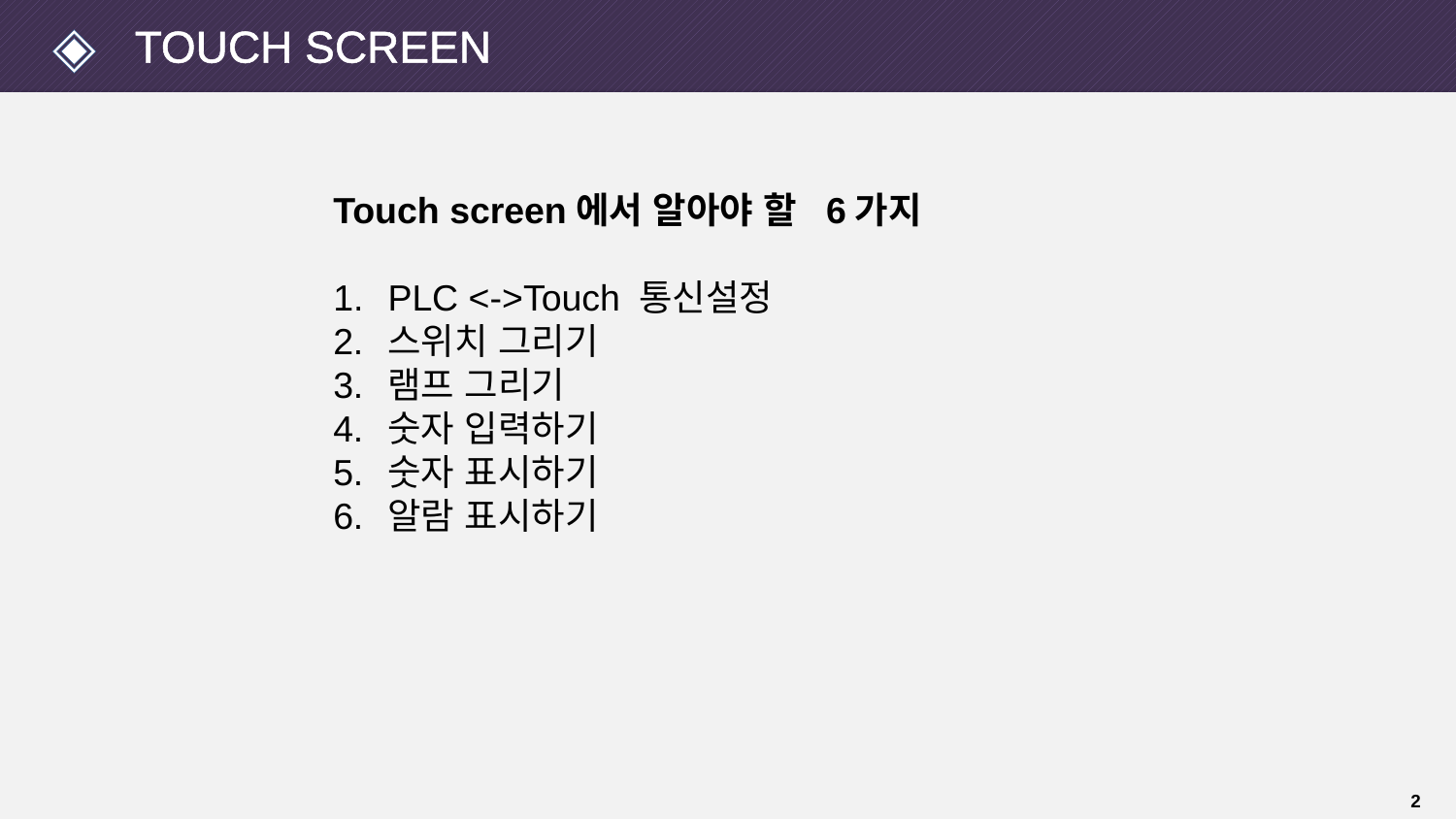

# TOUCH SCREEN
Touch screen에서 알아야 할  6가지

PLC <->Touch 통신설정
스위치 그리기
램프 그리기
숫자 입력하기
숫자 표시하기
알람 표시하기